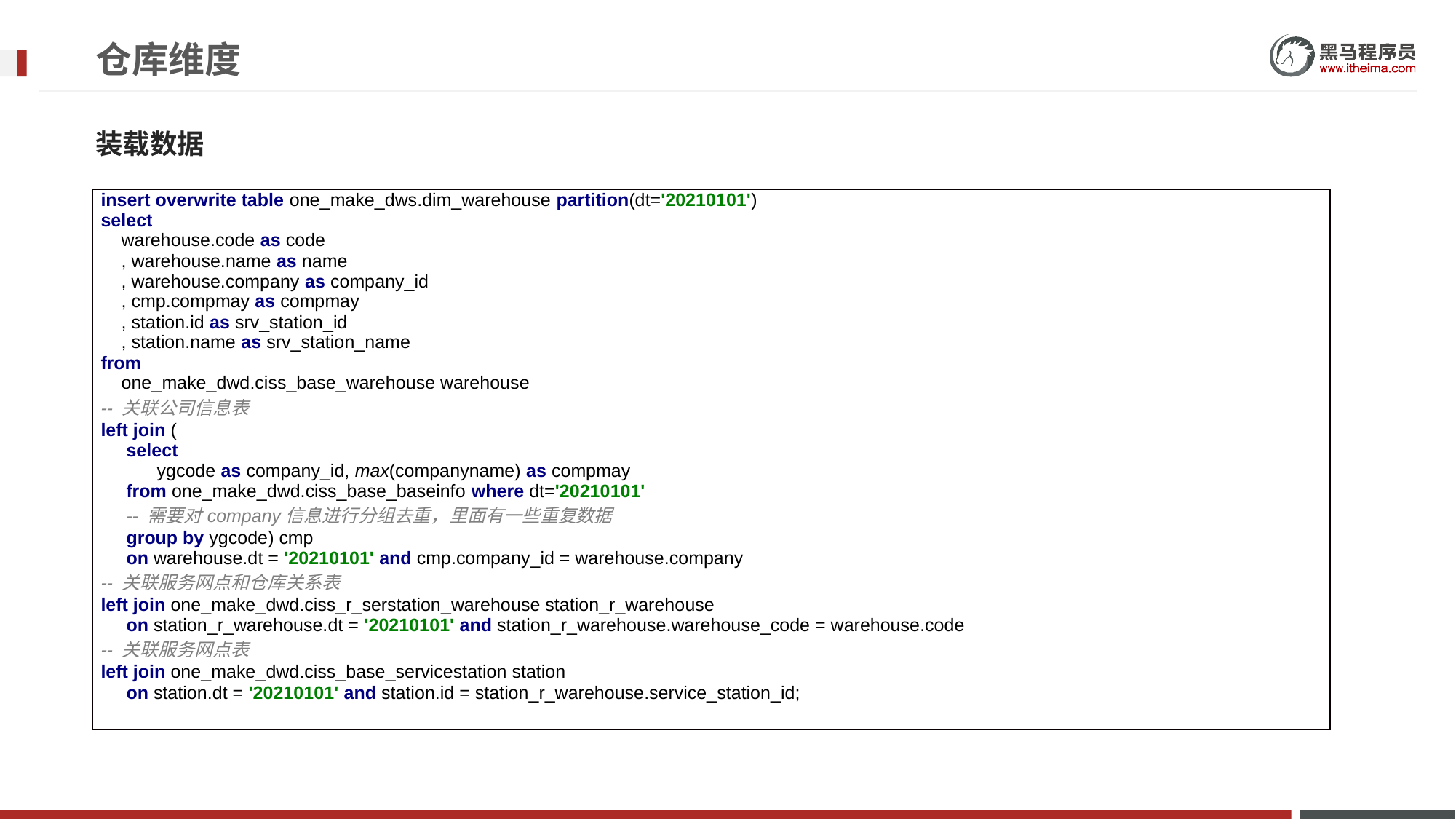

# 仓库维度
装载数据
| insert overwrite table one\_make\_dws.dim\_warehouse partition(dt='20210101') select warehouse.code as code , warehouse.name as name , warehouse.company as company\_id , cmp.compmay as compmay , station.id as srv\_station\_id , station.name as srv\_station\_name from one\_make\_dwd.ciss\_base\_warehouse warehouse -- 关联公司信息表 left join ( select ygcode as company\_id, max(companyname) as compmay from one\_make\_dwd.ciss\_base\_baseinfo where dt='20210101' -- 需要对company信息进行分组去重，里面有一些重复数据 group by ygcode) cmp on warehouse.dt = '20210101' and cmp.company\_id = warehouse.company -- 关联服务网点和仓库关系表 left join one\_make\_dwd.ciss\_r\_serstation\_warehouse station\_r\_warehouse on station\_r\_warehouse.dt = '20210101' and station\_r\_warehouse.warehouse\_code = warehouse.code -- 关联服务网点表 left join one\_make\_dwd.ciss\_base\_servicestation station on station.dt = '20210101' and station.id = station\_r\_warehouse.service\_station\_id; |
| --- |